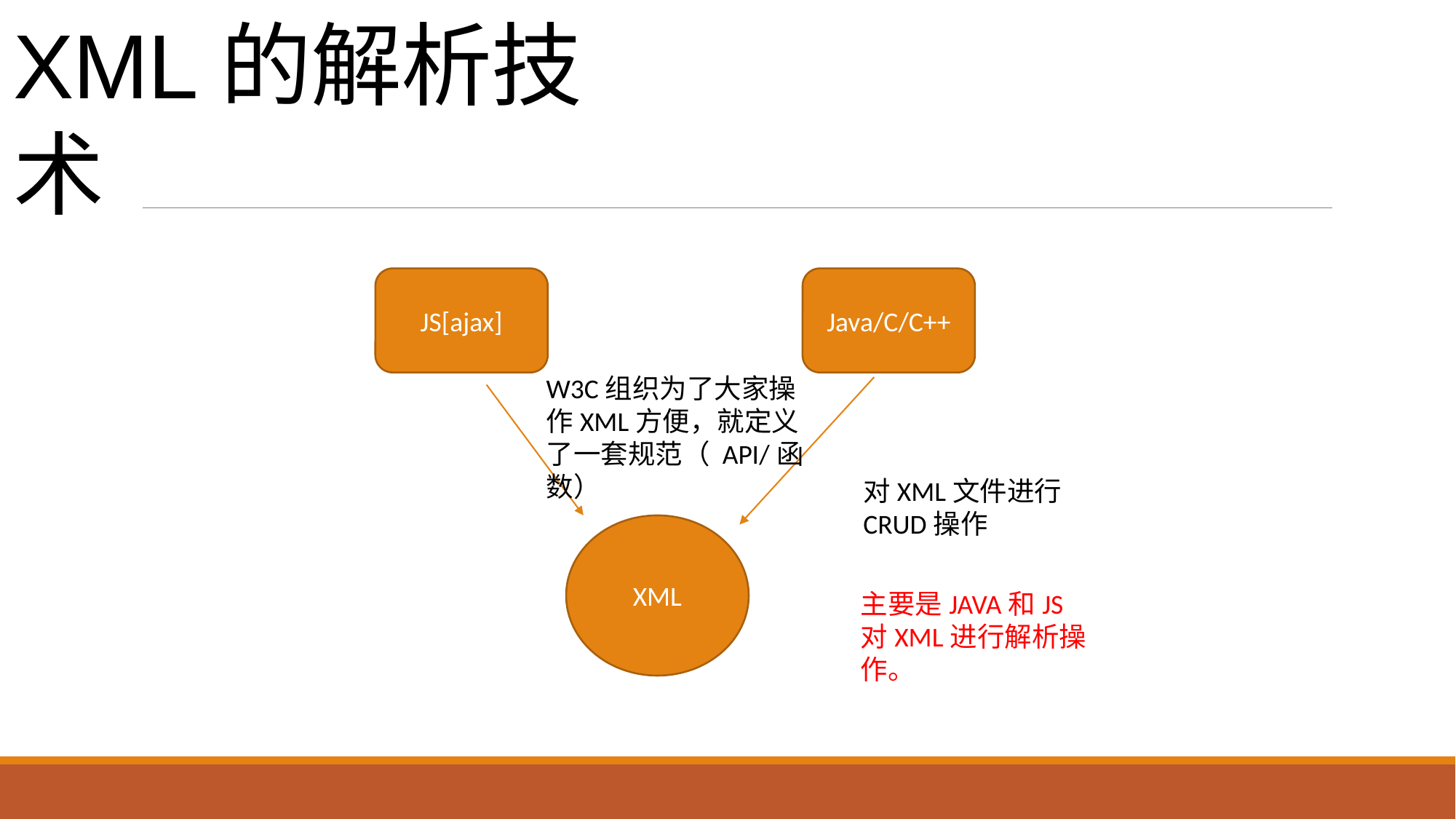

# XML的解析技术
Java/C/C++
JS[ajax]
W3C组织为了大家操作XML方便，就定义了一套规范（ API/函数）
对XML文件进行CRUD操作
XML
主要是JAVA和JS对XML进行解析操作。